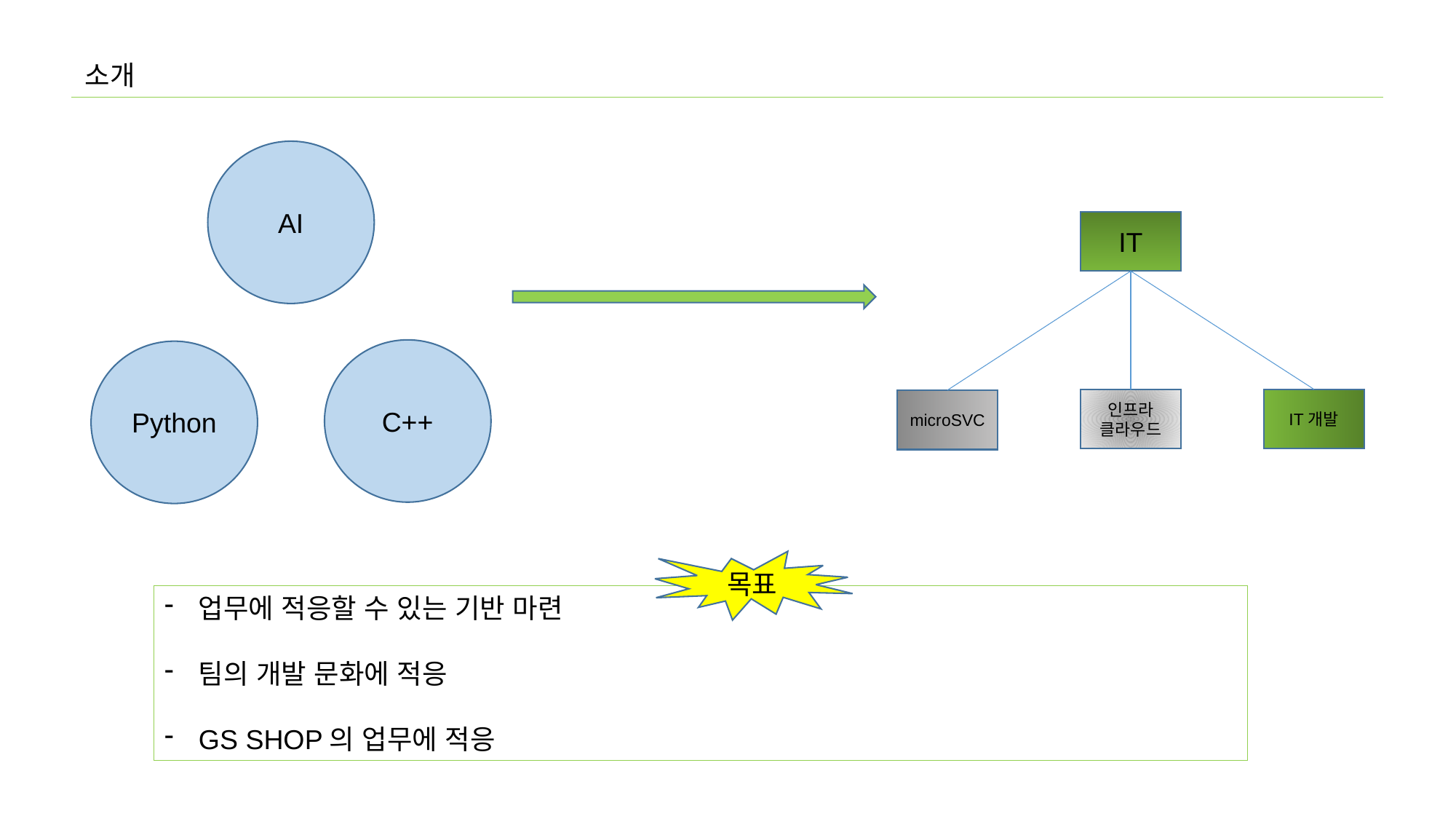

소개
AI
C++
Python
IT
인프라
클라우드
IT개발
microSVC

목표
업무에 적응할 수 있는 기반 마련

팀의 개발 문화에 적응

GS SHOP의 업무에 적응